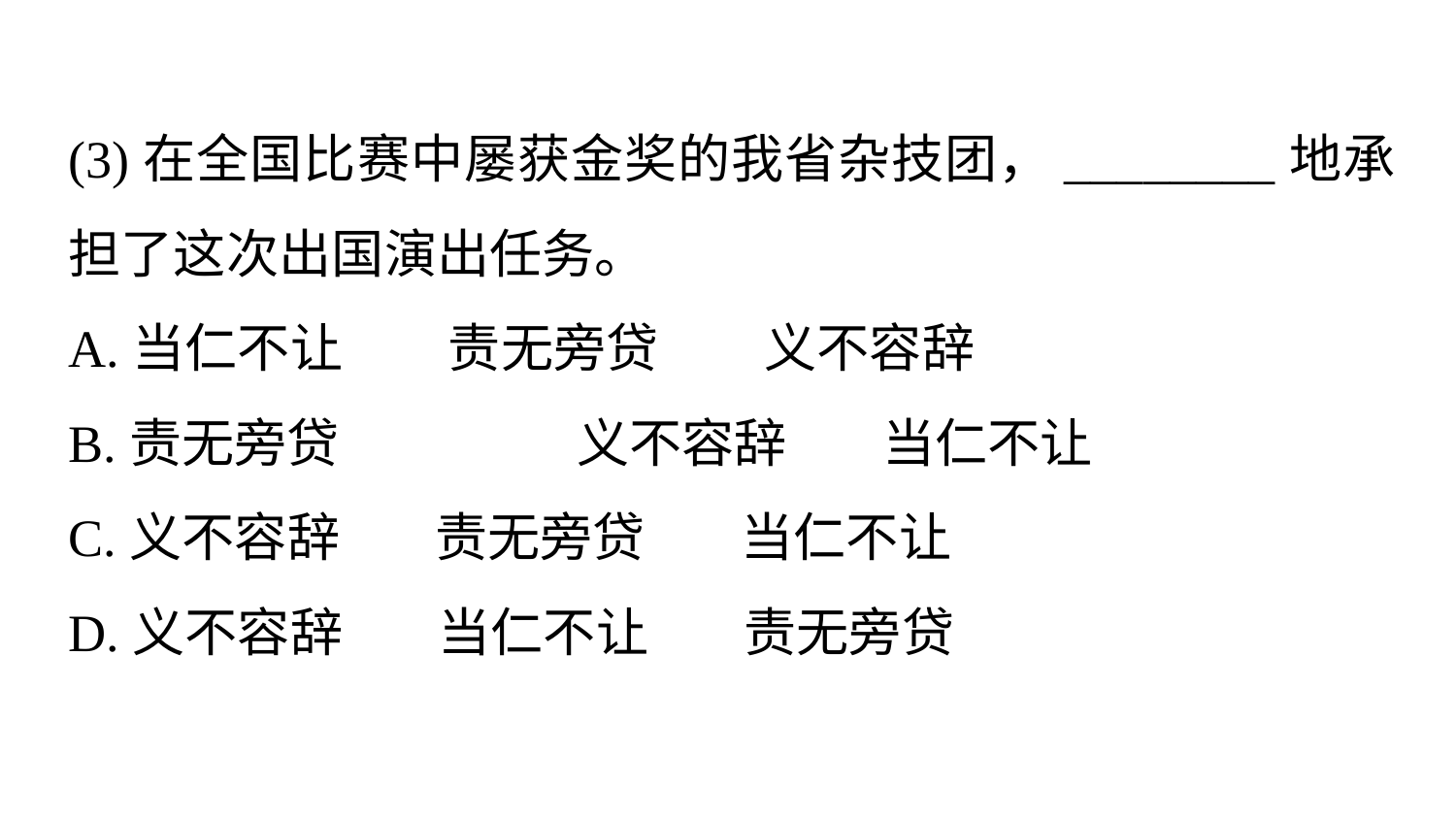

(3)在全国比赛中屡获金奖的我省杂技团，________地承担了这次出国演出任务。
A.当仁不让　　责无旁贷　　义不容辞
B.责无旁贷  	      义不容辞        当仁不让
C.义不容辞        责无旁贷        当仁不让
D.义不容辞        当仁不让        责无旁贷